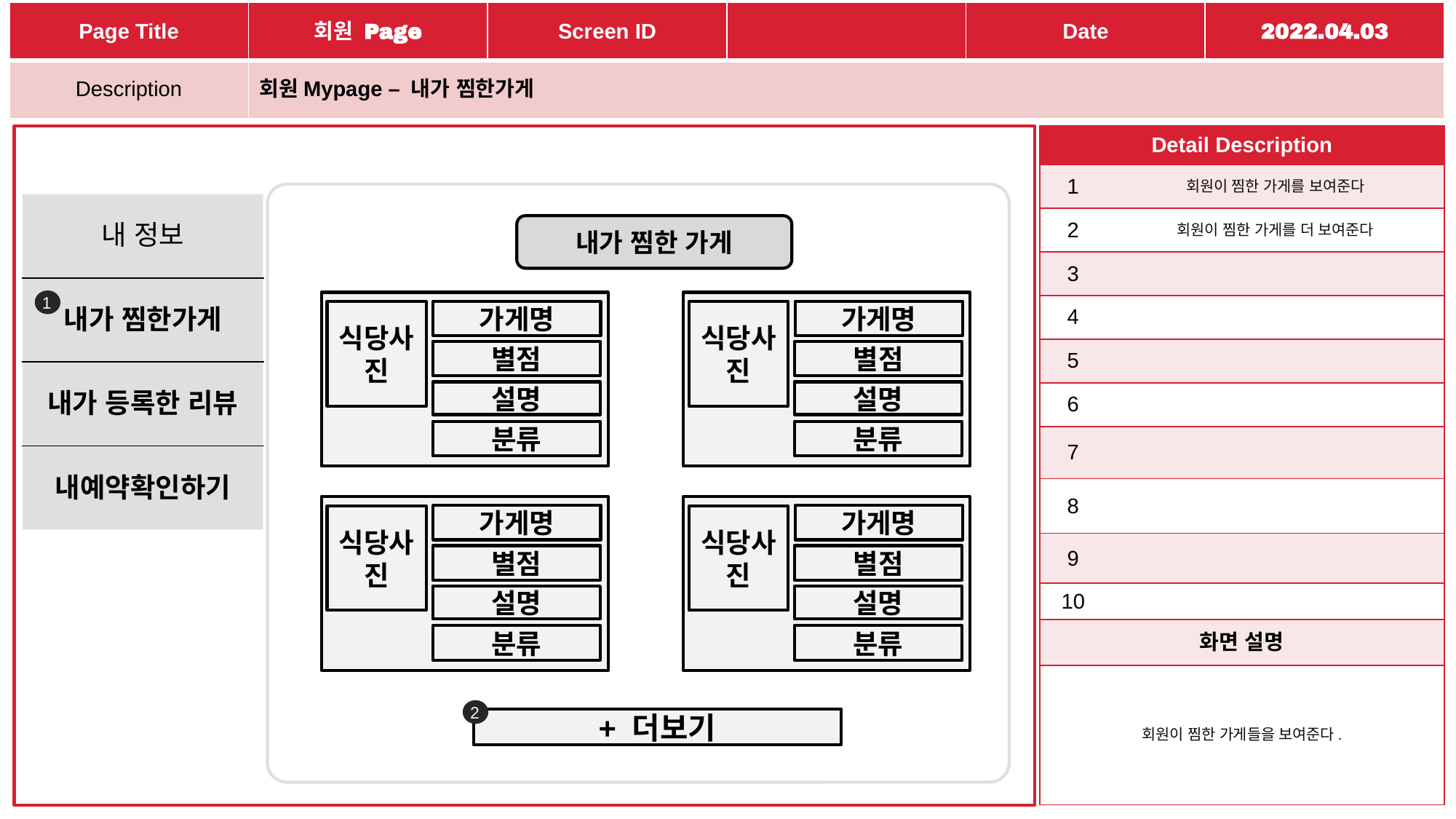

| Page Title | 회원 Page | Screen ID |  | Date | 2022.04.03 |
| --- | --- | --- | --- | --- | --- |
| Description | 회원Mypage – 내가 찜한가게 |  |  |  |  |
| Detail Description |  |
| --- | --- |
| 1 | 회원이 찜한 가게를 보여준다 |
| 2 | 회원이 찜한 가게를 더 보여준다 |
| 3 |  |
| 4 |  |
| 5 |  |
| 6 |  |
| 7 |  |
| 8 |  |
| 9 |  |
| 10 |  |
| 화면 설명 |  |
| 회원이 찜한 가게들을 보여준다. |  |

| 내 정보 |
| --- |
| 내가 찜한가게 |
| 내가 등록한 리뷰 |
| 내예약확인하기 |
내가 찜한 가게
1

가게명
식당사진
별점
설명
분류

가게명
식당사진
별점
설명
분류

가게명
식당사진
별점
설명
분류

가게명
식당사진
별점
설명
분류
2

+ 더보기